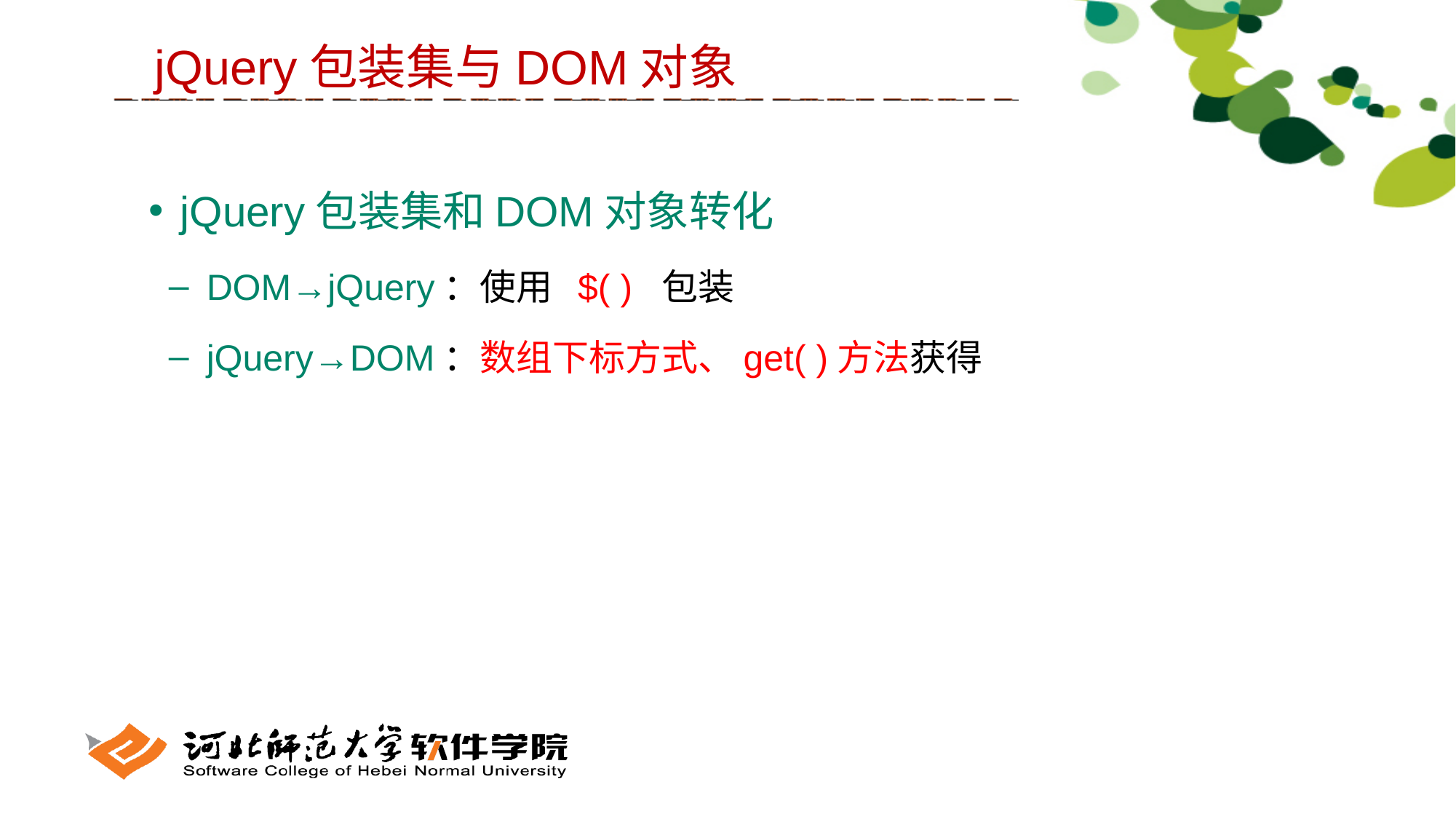

jQuery包装集与DOM对象
 jQuery包装集和DOM对象转化
 DOM→jQuery：使用  $( )  包装
 jQuery→DOM：数组下标方式、get( )方法获得